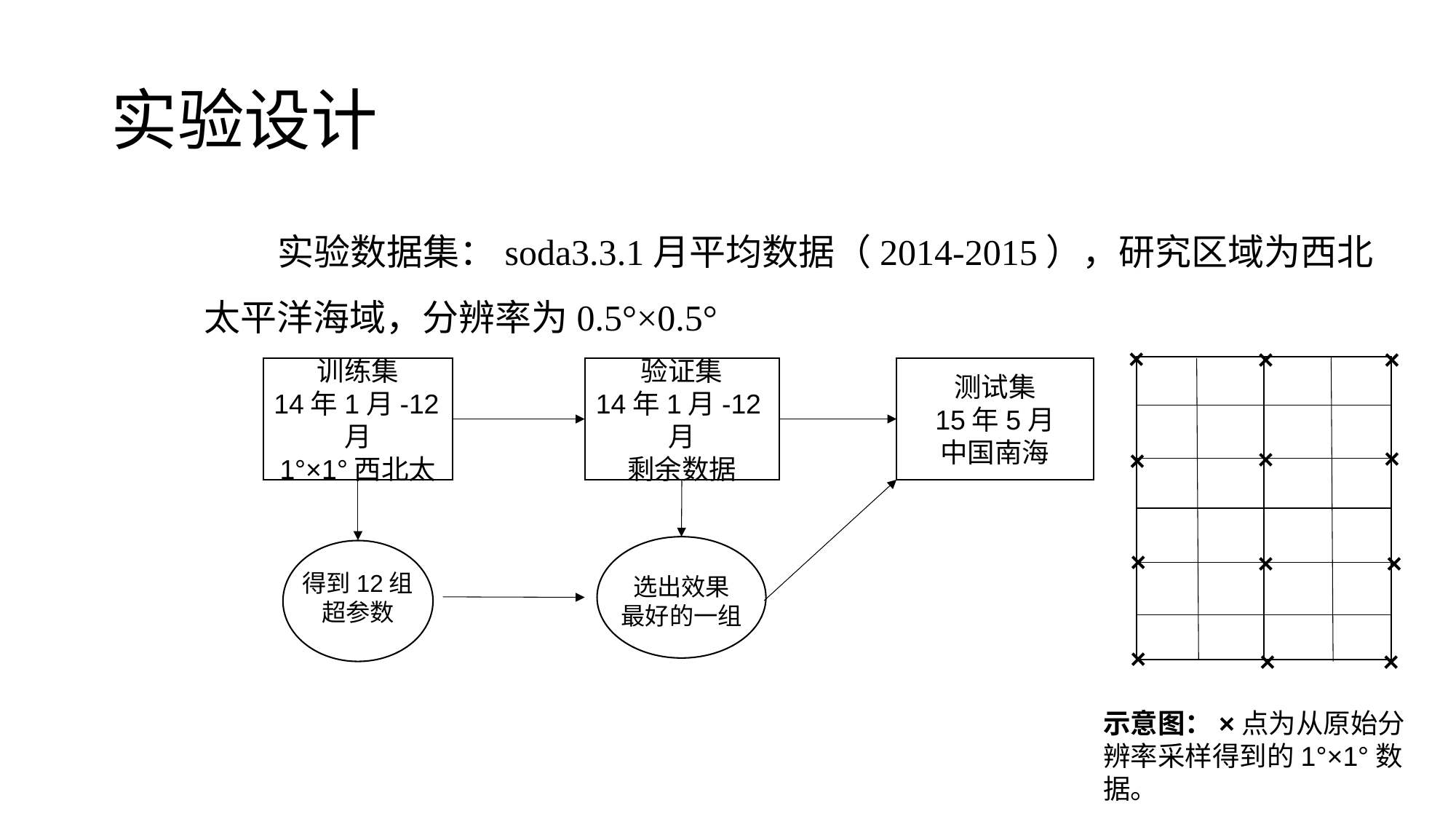

# 实验设计
    实验数据集：soda3.3.1月平均数据（2014-2015），研究区域为西北太平洋海域，分辨率为0.5°×0.5°
×
×
×

训练集
14年1月-12月
1°×1°西北太
验证集
14年1月-12月
剩余数据
测试集
15年5月
中国南海
×
×
×

×
×

×
得到12组
超参数
选出效果
最好的一组
×
×
×
示意图：×点为从原始分辨率采样得到的1°×1°数据。